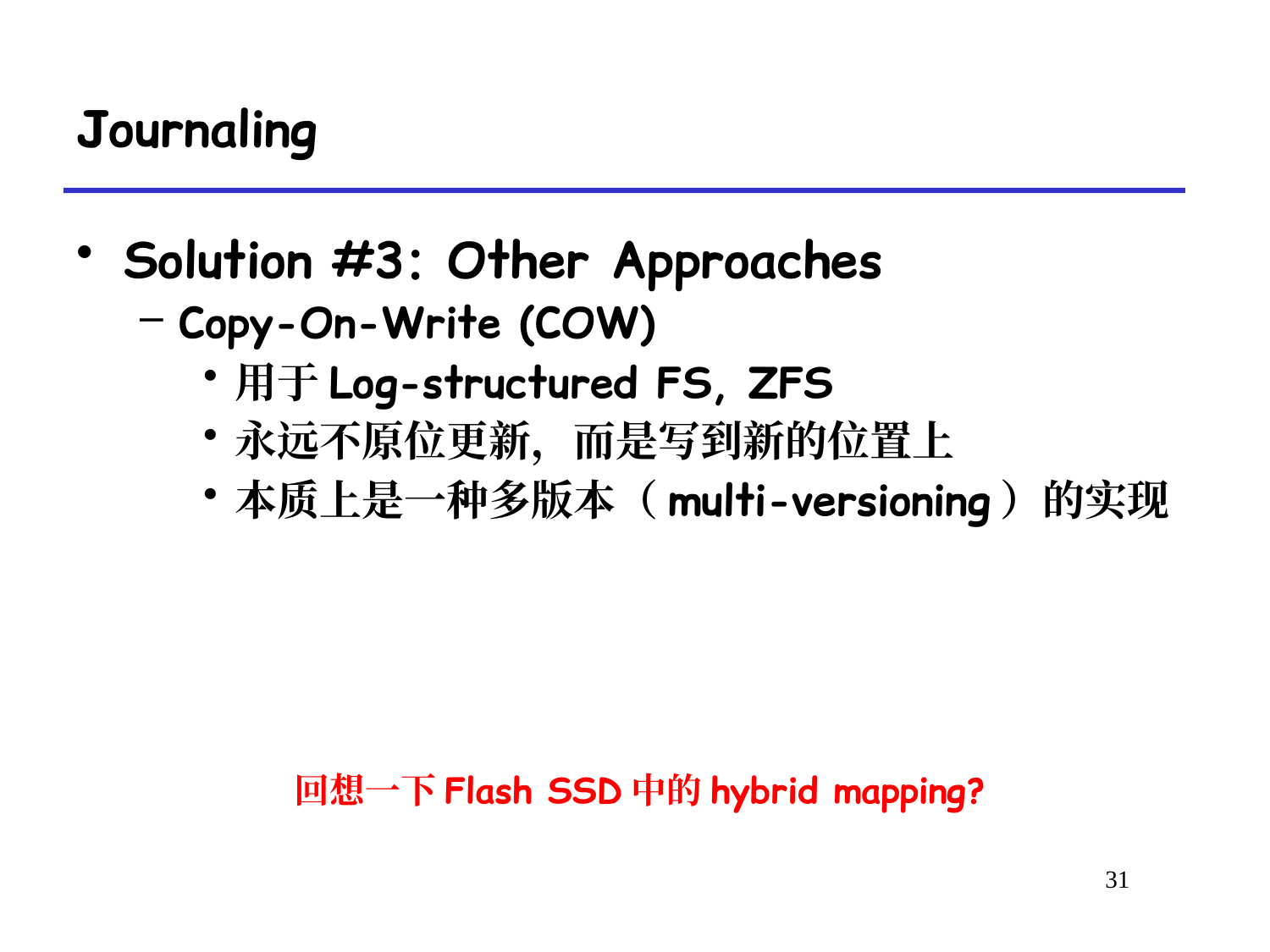

# Journaling
Solution #3: Other Approaches
Copy-On-Write (COW)
用于Log-structured FS, ZFS
永远不原位更新，而是写到新的位置上
本质上是一种多版本（multi-versioning）的实现
回想一下Flash SSD中的hybrid mapping?
31